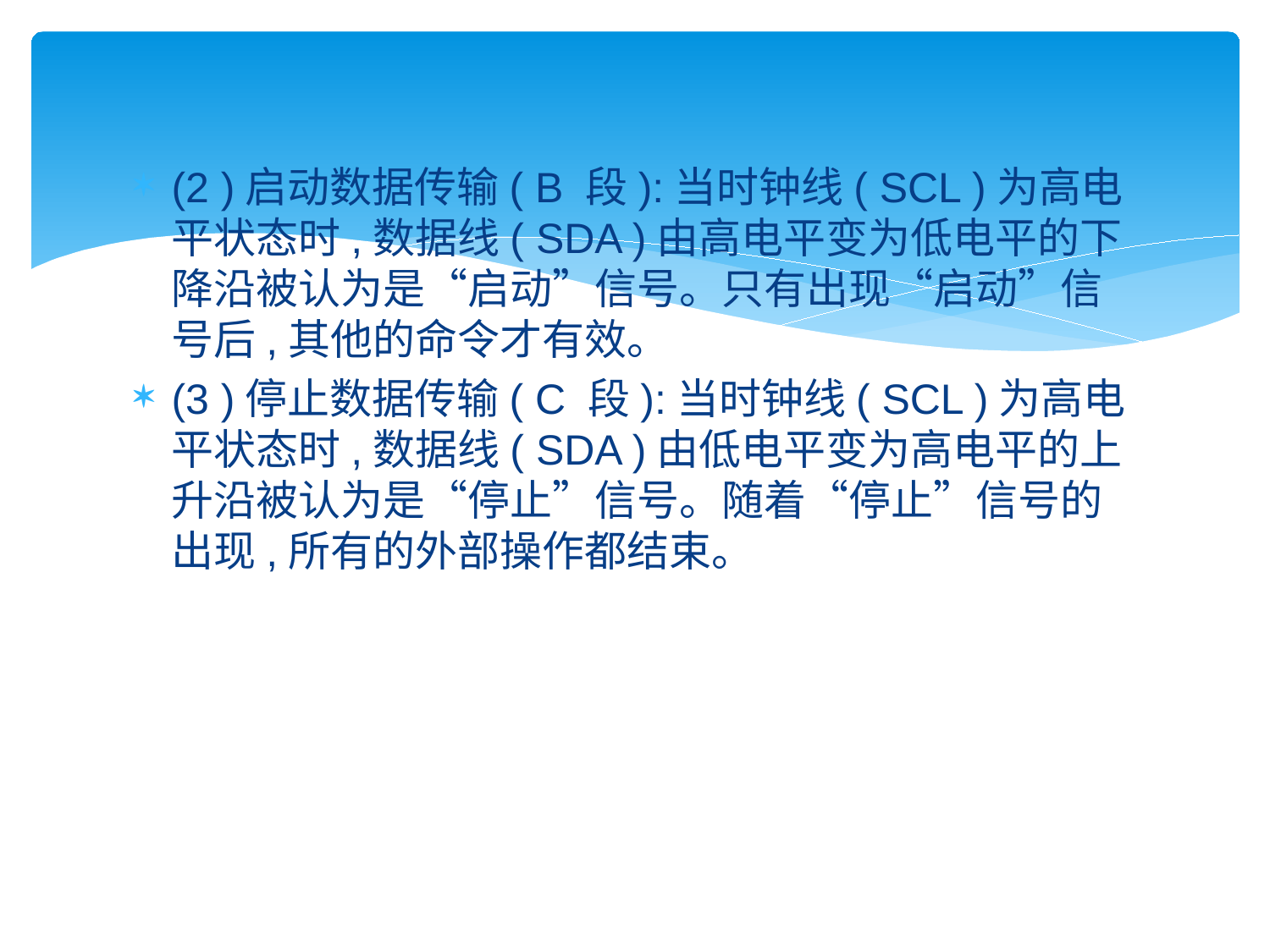

#
(2 )启动数据传输( B 段):当时钟线( SCL )为高电平状态时,数据线( SDA )由高电平变为低电平的下降沿被认为是“启动”信号。只有出现“启动”信号后,其他的命令才有效。
(3 )停止数据传输( C 段):当时钟线( SCL )为高电平状态时,数据线( SDA )由低电平变为高电平的上升沿被认为是“停止”信号。随着“停止”信号的出现,所有的外部操作都结束。